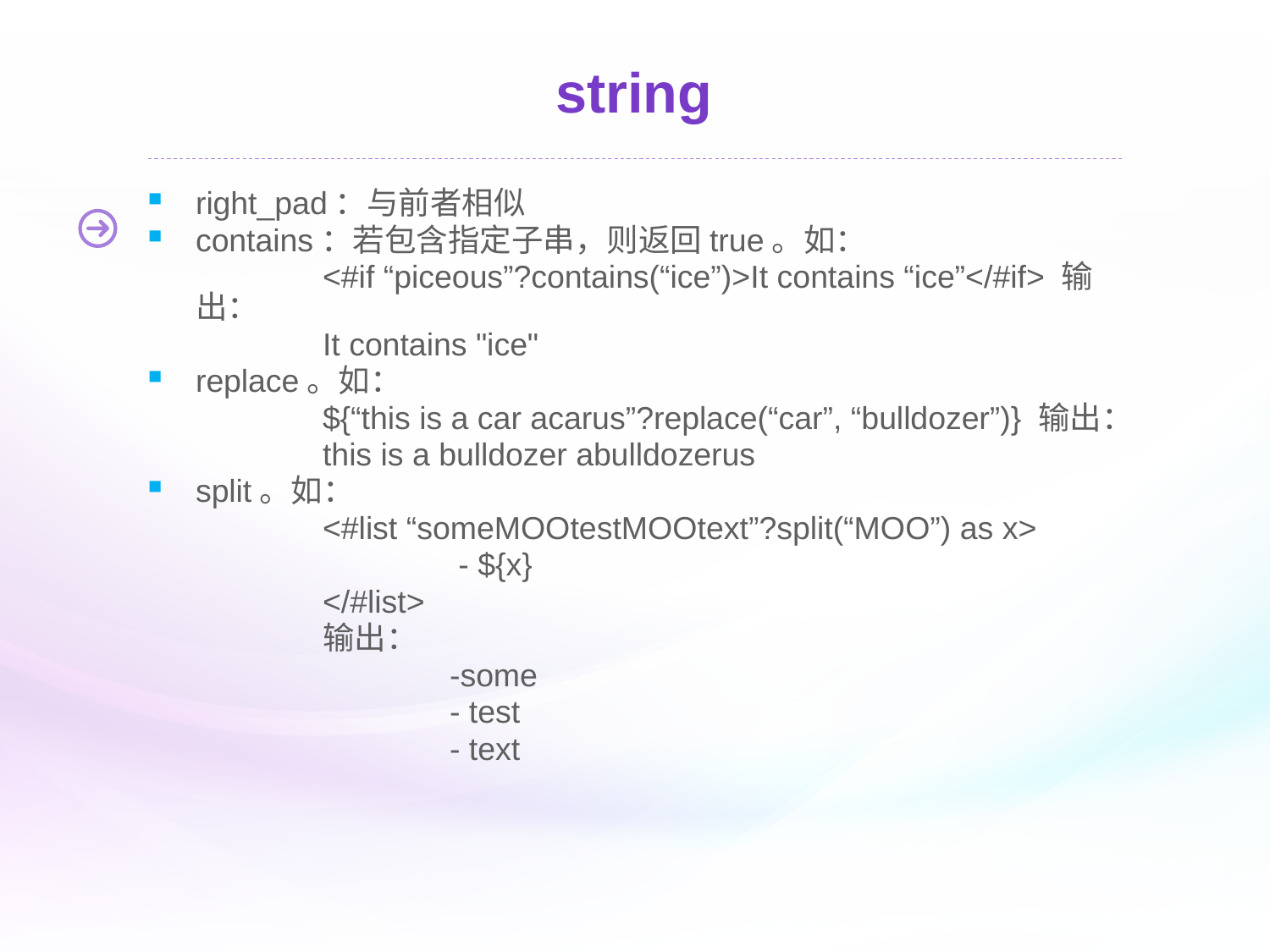

# string
right_pad：与前者相似
contains：若包含指定子串，则返回true。如：
		<#if “piceous”?contains(“ice”)>It contains “ice”</#if> 输出：
		It contains "ice"
replace。如：
		${“this is a car acarus”?replace(“car”, “bulldozer”)} 输出：
		this is a bulldozer abulldozerus
split。如：
		<#list “someMOOtestMOOtext”?split(“MOO”) as x>
			 - ${x}
		</#list>
		输出：
			-some
 			- test
 			- text